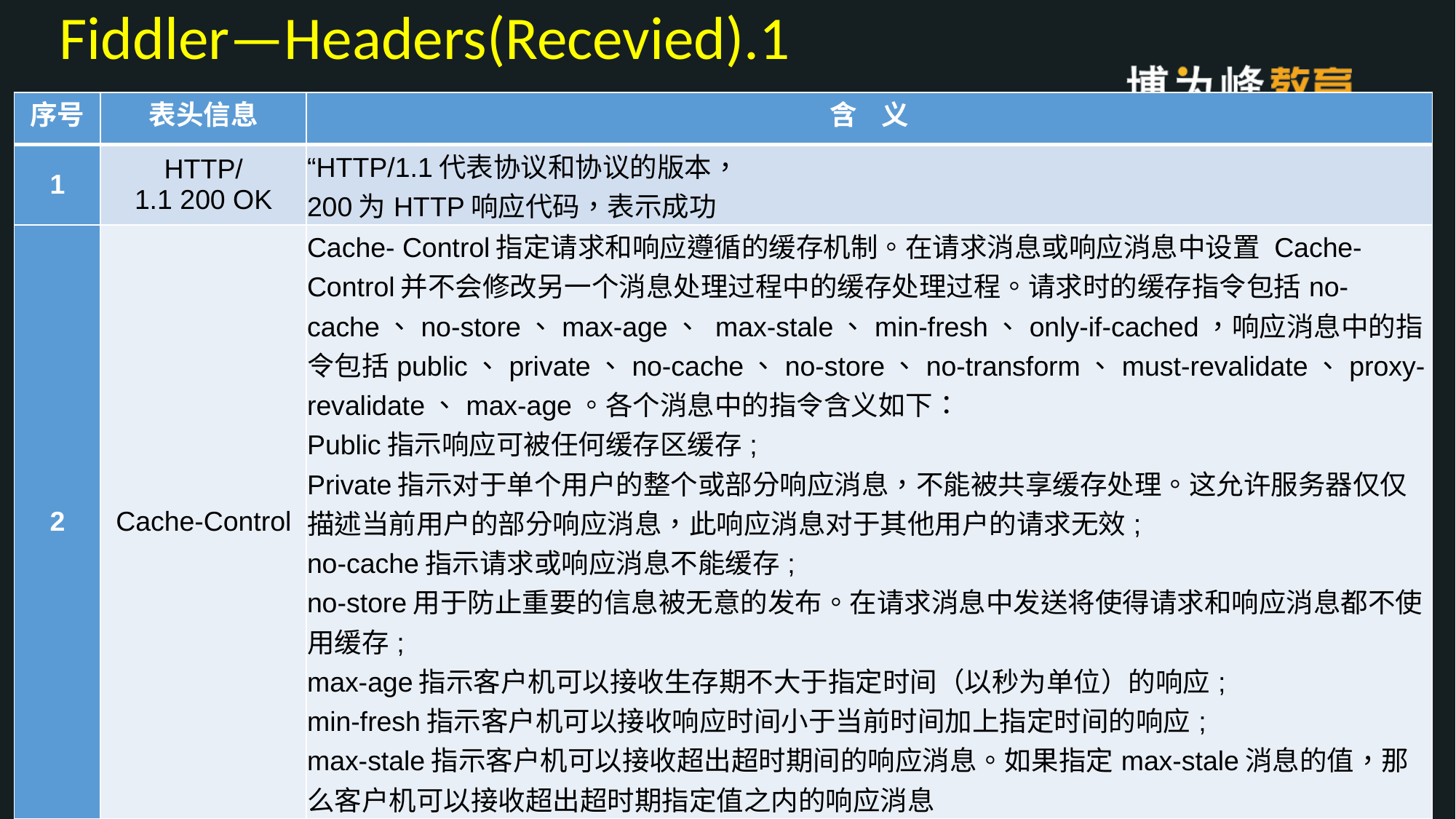

# Fiddler—Headers(Recevied).1
| 序号 | 表头信息 | 含    义 |
| --- | --- | --- |
| 1 | HTTP/1.1 200 OK | “HTTP/1.1代表协议和协议的版本， 200为HTTP响应代码，表示成功 |
| 2 | Cache-Control | Cache- Control指定请求和响应遵循的缓存机制。在请求消息或响应消息中设置 Cache-Control并不会修改另一个消息处理过程中的缓存处理过程。请求时的缓存指令包括no-cache、no-store、max-age、 max-stale、min-fresh、only-if-cached，响应消息中的指令包括public、private、no-cache、no-store、no-transform、must-revalidate、proxy-revalidate、max-age。各个消息中的指令含义如下：  Public指示响应可被任何缓存区缓存; Private指示对于单个用户的整个或部分响应消息，不能被共享缓存处理。这允许服务器仅仅描述当前用户的部分响应消息，此响应消息对于其他用户的请求无效; no-cache指示请求或响应消息不能缓存; no-store用于防止重要的信息被无意的发布。在请求消息中发送将使得请求和响应消息都不使用缓存; max-age指示客户机可以接收生存期不大于指定时间（以秒为单位）的响应; min-fresh指示客户机可以接收响应时间小于当前时间加上指定时间的响应;  max-stale指示客户机可以接收超出超时期间的响应消息。如果指定max-stale消息的值，那么客户机可以接收超出超时期指定值之内的响应消息 |
| 3 | Connection | 连接类型，默认为Keep-Alive（长连接），如果不希望使用长连接，则需要在header中指明Connection的值为Close |
www.51testing.net